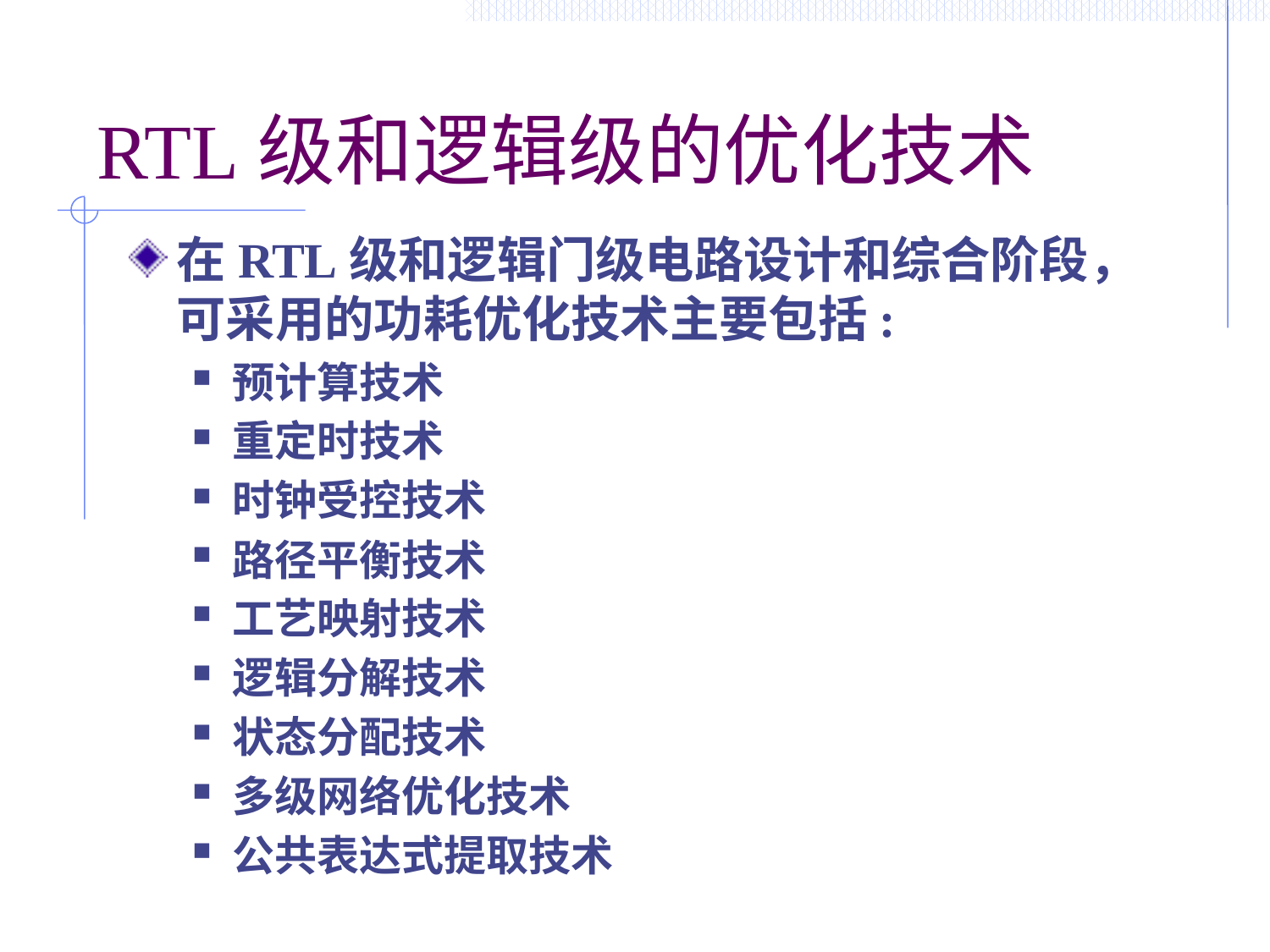

# RTL级和逻辑级的优化技术
在RTL级和逻辑门级电路设计和综合阶段，可采用的功耗优化技术主要包括:
预计算技术
重定时技术
时钟受控技术
路径平衡技术
工艺映射技术
逻辑分解技术
状态分配技术
多级网络优化技术
公共表达式提取技术